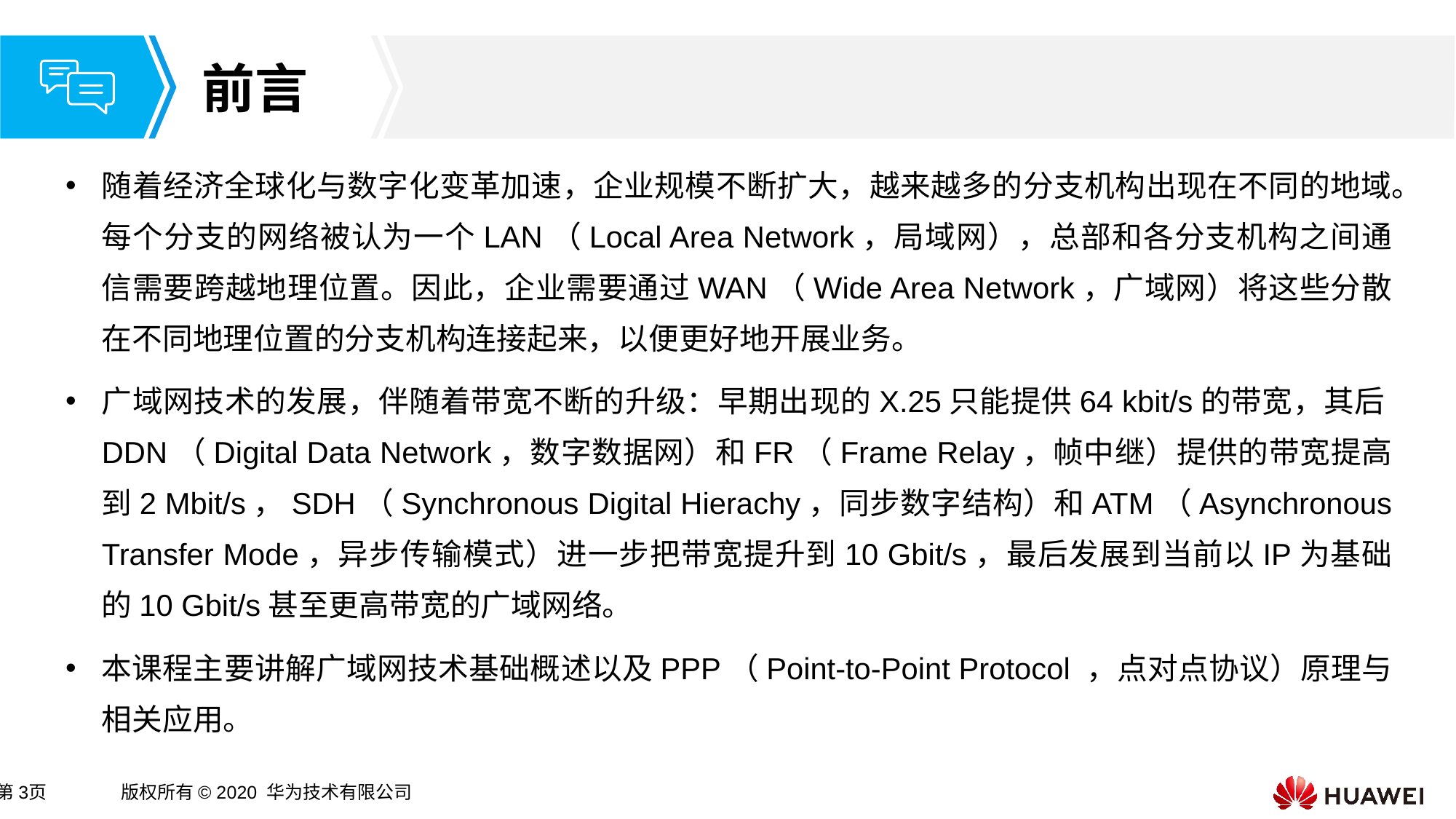

随着经济全球化与数字化变革加速，企业规模不断扩大，越来越多的分支机构出现在不同的地域。每个分支的网络被认为一个LAN（Local Area Network，局域网），总部和各分支机构之间通信需要跨越地理位置。因此，企业需要通过WAN（Wide Area Network，广域网）将这些分散在不同地理位置的分支机构连接起来，以便更好地开展业务。
广域网技术的发展，伴随着带宽不断的升级：早期出现的X.25只能提供64 kbit/s的带宽，其后DDN（Digital Data Network，数字数据网）和FR（Frame Relay，帧中继）提供的带宽提高到2 Mbit/s，SDH（Synchronous Digital Hierachy，同步数字结构）和ATM（Asynchronous Transfer Mode，异步传输模式）进一步把带宽提升到10 Gbit/s，最后发展到当前以IP为基础的10 Gbit/s甚至更高带宽的广域网络。
本课程主要讲解广域网技术基础概述以及PPP（Point-to-Point Protocol ，点对点协议）原理与相关应用。